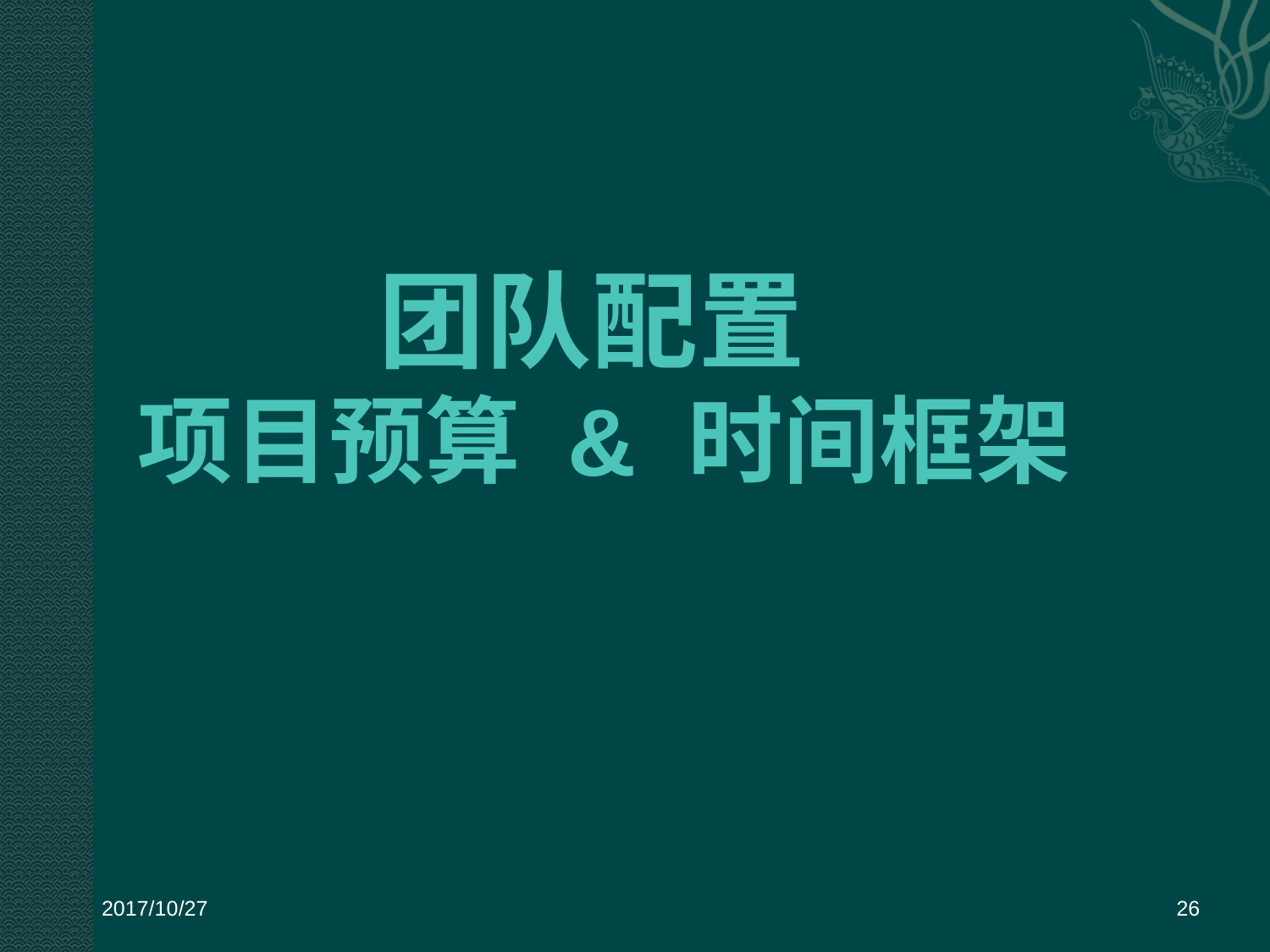

# 团队配置 项目预算 & 时间框架
2017/10/27
26